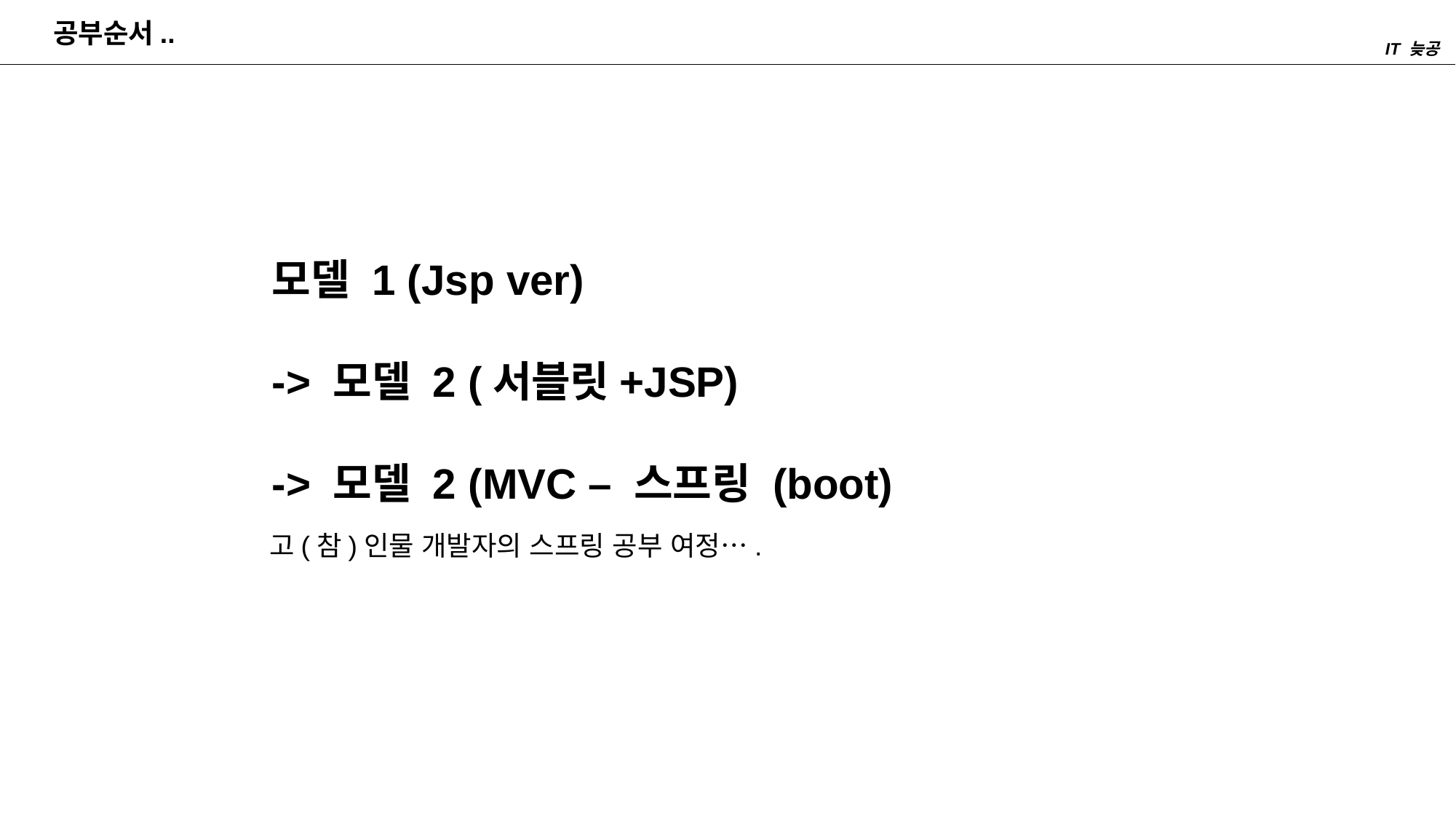

공부순서..
IT 늦공
모델 1 (Jsp ver)
-> 모델 2 (서블릿+JSP)
-> 모델 2 (MVC – 스프링 (boot)
고(참)인물 개발자의 스프링 공부 여정….